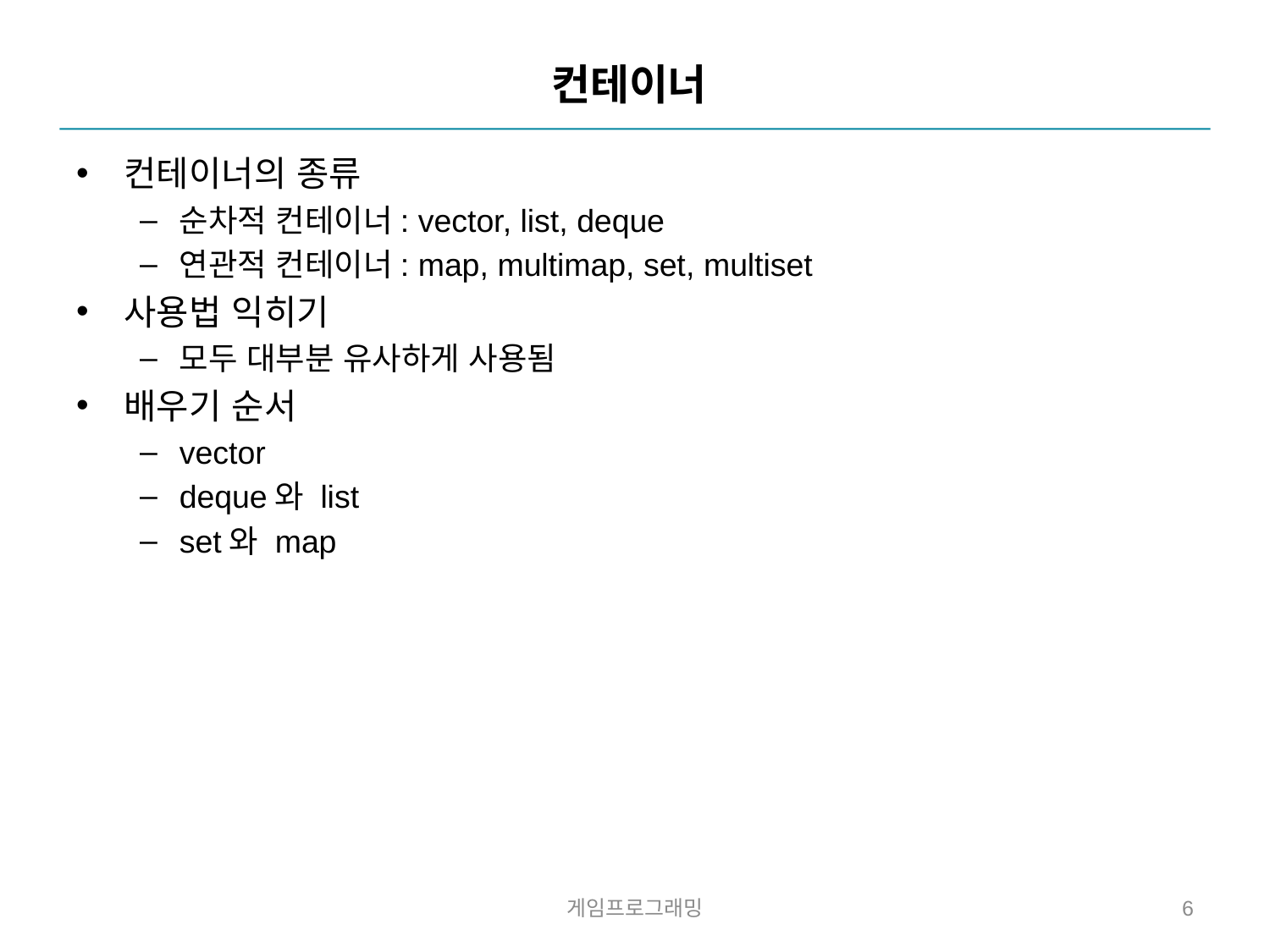

# 컨테이너
컨테이너의 종류
순차적 컨테이너: vector, list, deque
연관적 컨테이너: map, multimap, set, multiset
사용법 익히기
모두 대부분 유사하게 사용됨
배우기 순서
vector
deque와 list
set와 map
게임프로그래밍
6